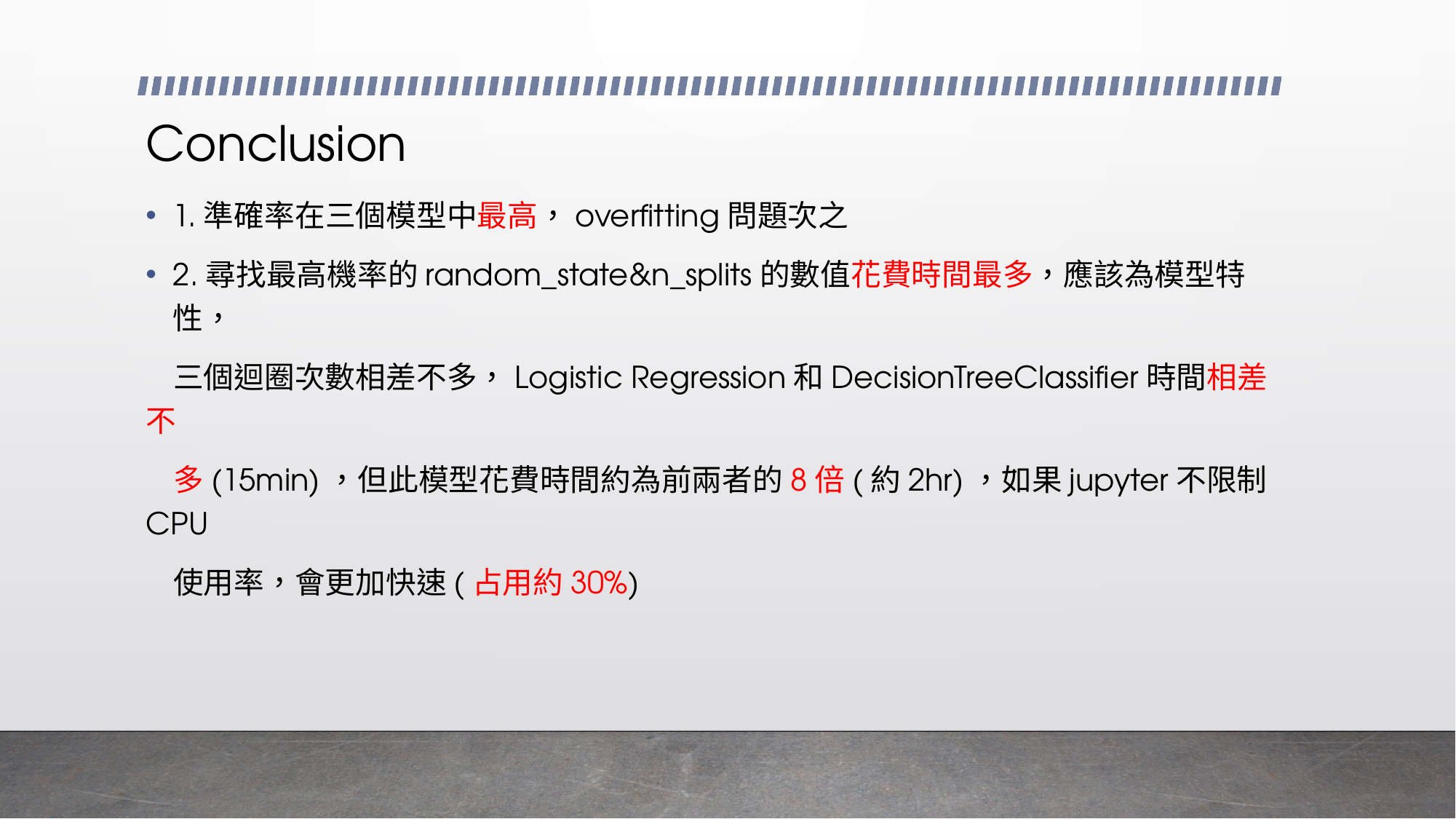

# Conclusion
1.準確率在三個模型中最高，overfitting問題次之
2.尋找最高機率的random_state&n_splits的數值花費時間最多，應該為模型特性，
   三個迴圈次數相差不多，Logistic Regression和DecisionTreeClassifier時間相差不
   多(15min)，但此模型花費時間約為前兩者的8倍(約2hr)，如果jupyter不限制CPU
   使用率，會更加快速(占用約30%)